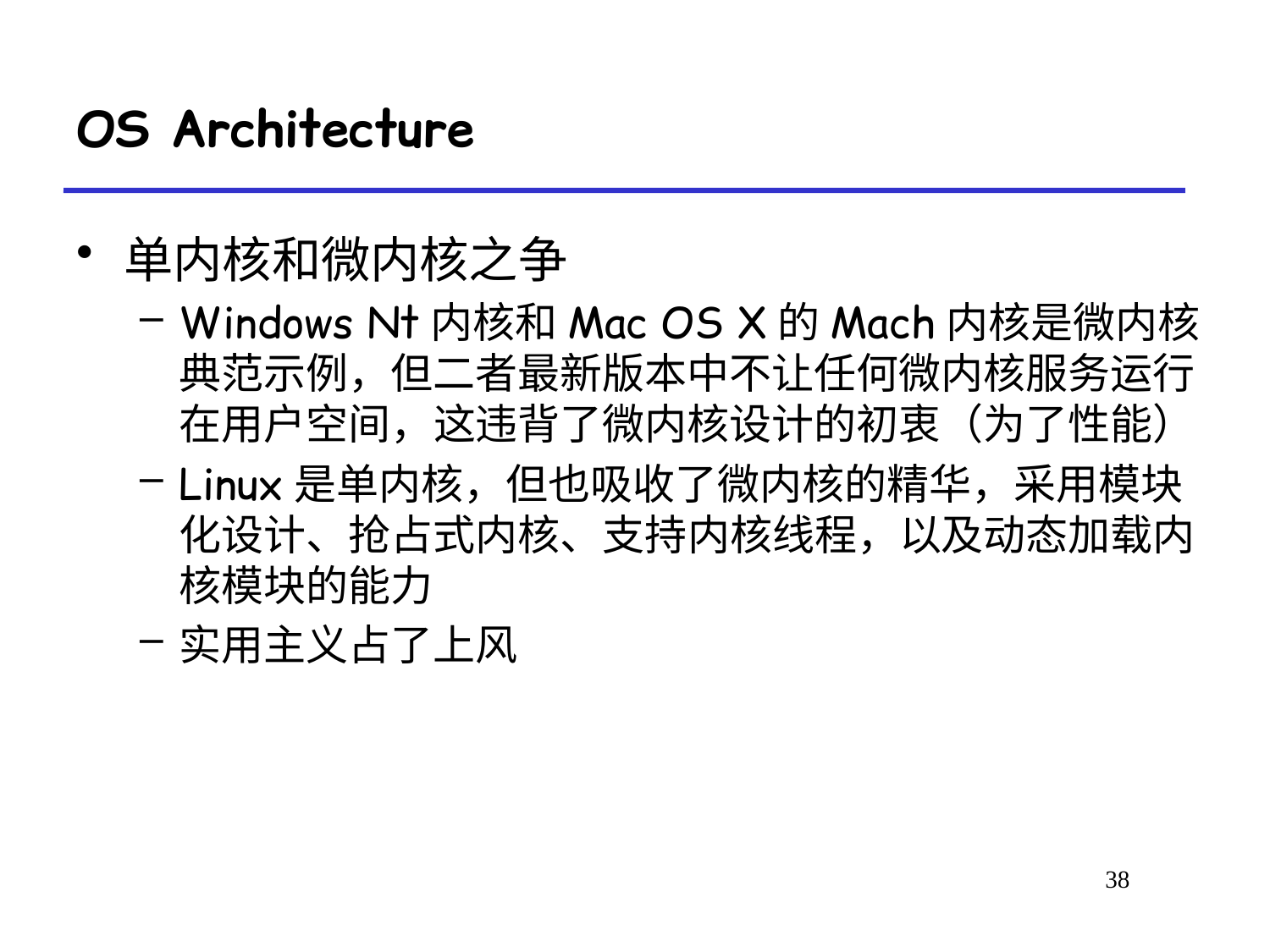

# OS Architecture
单内核和微内核之争
Windows Nt内核和Mac OS X的Mach内核是微内核典范示例，但二者最新版本中不让任何微内核服务运行在用户空间，这违背了微内核设计的初衷（为了性能）
Linux是单内核，但也吸收了微内核的精华，采用模块化设计、抢占式内核、支持内核线程，以及动态加载内核模块的能力
实用主义占了上风
38